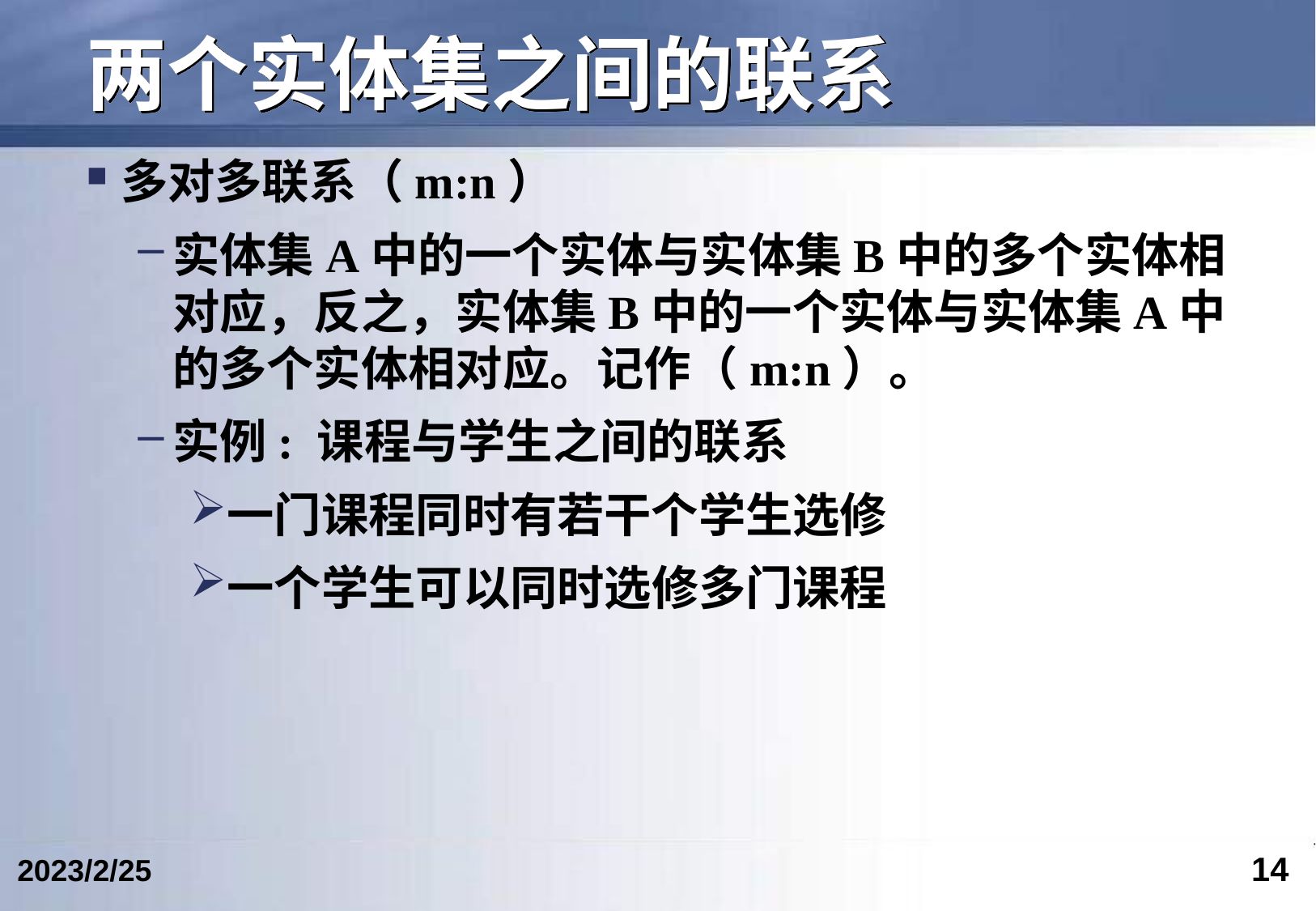

# 两个实体集之间的联系
多对多联系（m:n）
实体集A中的一个实体与实体集B中的多个实体相对应，反之，实体集B中的一个实体与实体集A中的多个实体相对应。记作（m:n）。
实例: 课程与学生之间的联系
一门课程同时有若干个学生选修
一个学生可以同时选修多门课程
14
2023/2/25